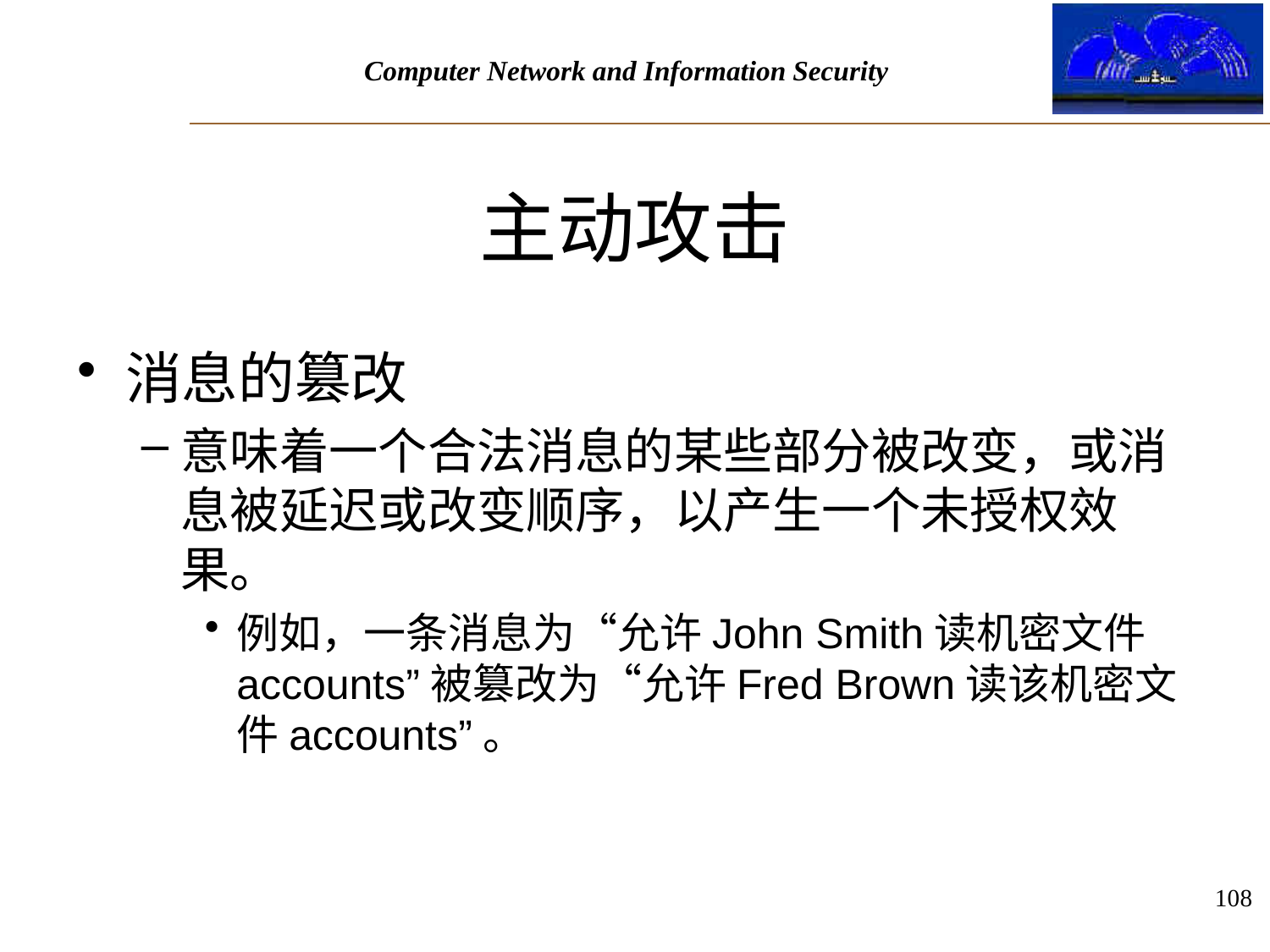

# 主动攻击
消息的篡改
意味着一个合法消息的某些部分被改变，或消息被延迟或改变顺序，以产生一个未授权效果。
例如，一条消息为“允许John Smith读机密文件accounts”被篡改为“允许Fred Brown读该机密文件accounts”。
108